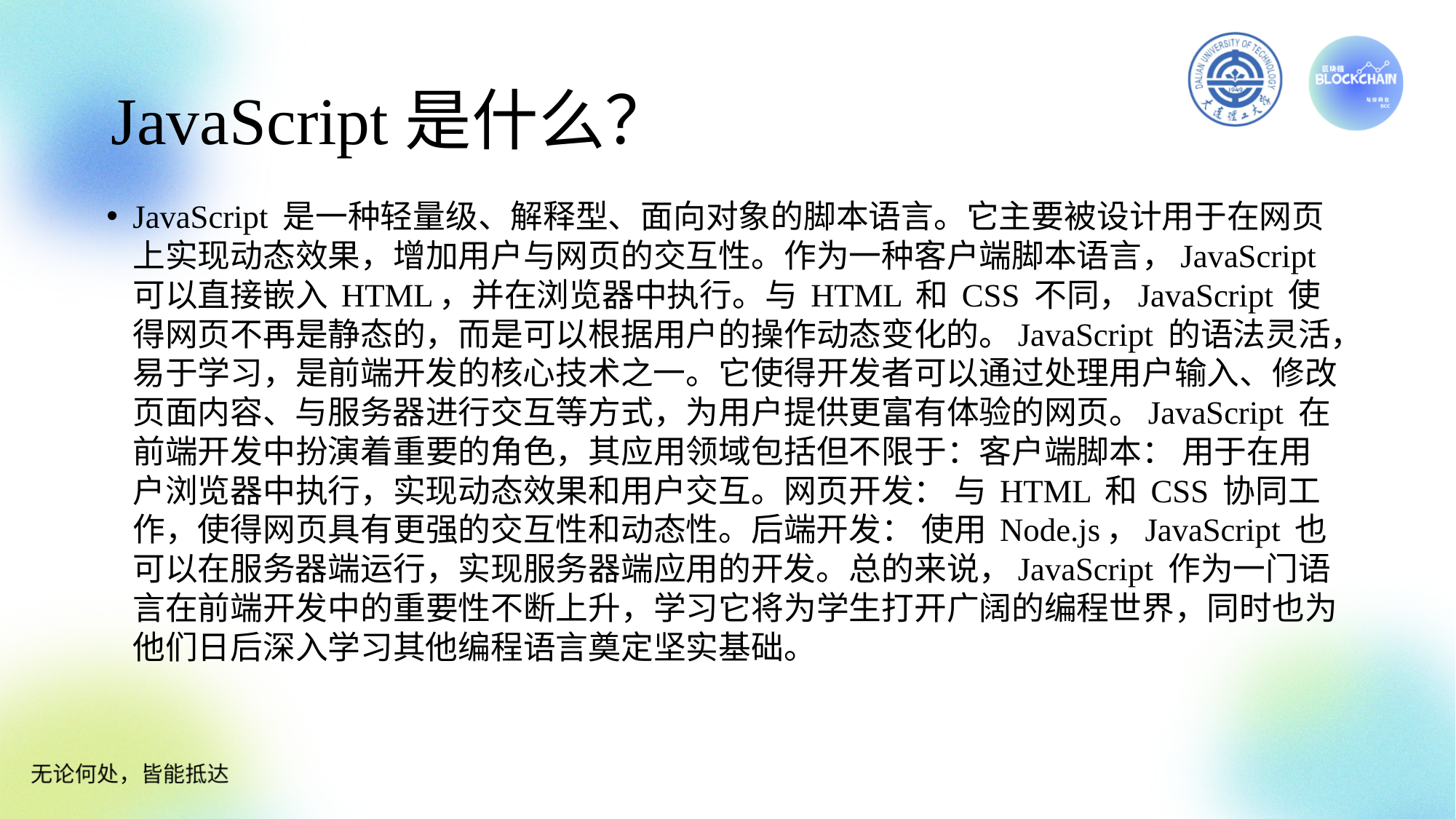

# JavaScript是什么？
JavaScript 是一种轻量级、解释型、面向对象的脚本语言。它主要被设计用于在网页上实现动态效果，增加用户与网页的交互性。作为一种客户端脚本语言，JavaScript 可以直接嵌入 HTML，并在浏览器中执行。与 HTML 和 CSS 不同，JavaScript 使得网页不再是静态的，而是可以根据用户的操作动态变化的。JavaScript 的语法灵活，易于学习，是前端开发的核心技术之一。它使得开发者可以通过处理用户输入、修改页面内容、与服务器进行交互等方式，为用户提供更富有体验的网页。JavaScript 在前端开发中扮演着重要的角色，其应用领域包括但不限于：客户端脚本： 用于在用户浏览器中执行，实现动态效果和用户交互。网页开发： 与 HTML 和 CSS 协同工作，使得网页具有更强的交互性和动态性。后端开发： 使用 Node.js，JavaScript 也可以在服务器端运行，实现服务器端应用的开发。总的来说，JavaScript 作为一门语言在前端开发中的重要性不断上升，学习它将为学生打开广阔的编程世界，同时也为他们日后深入学习其他编程语言奠定坚实基础。